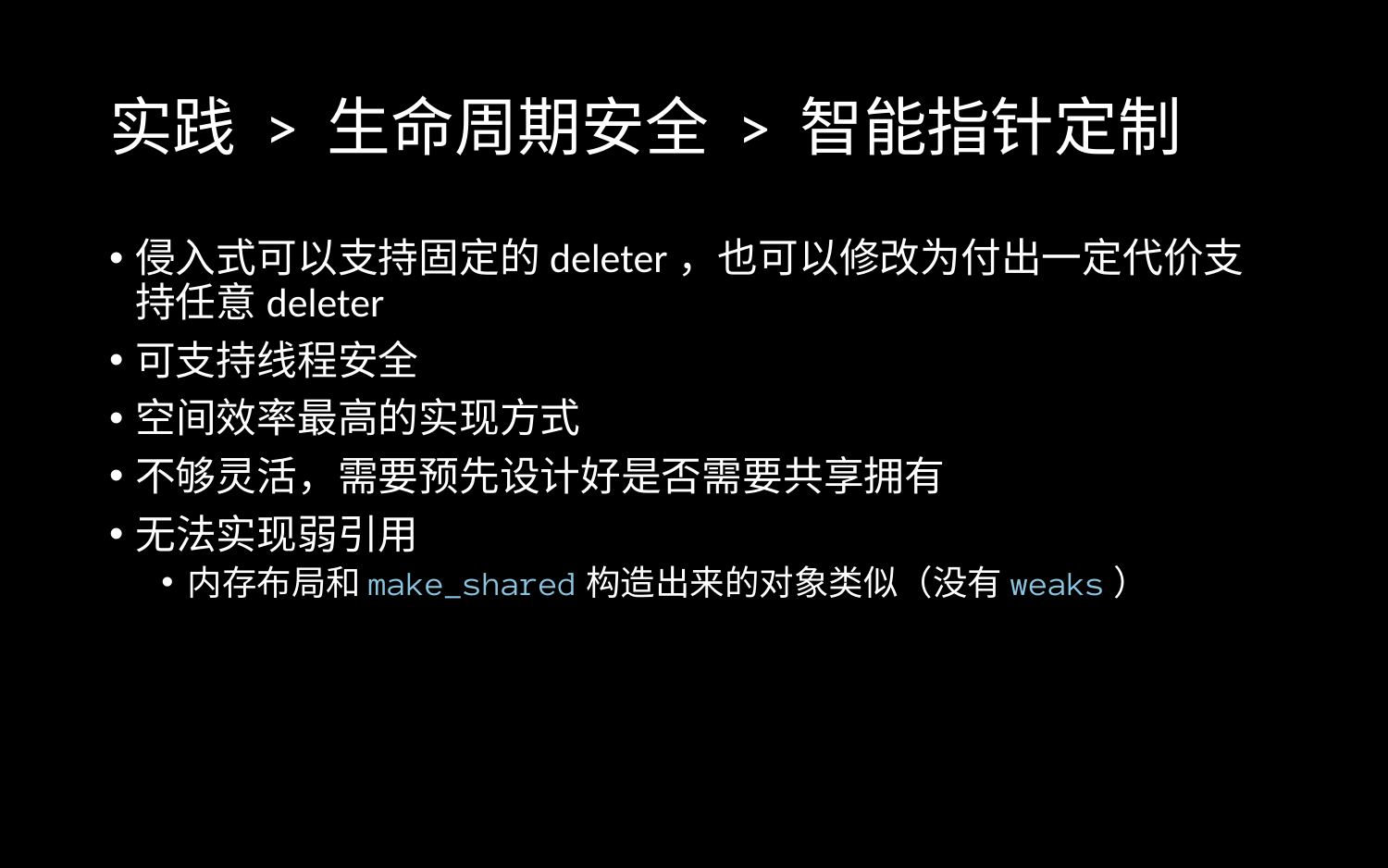

# 实践 > 生命周期安全 > 智能指针定制
侵入式可以支持固定的deleter，也可以修改为付出一定代价支持任意deleter
可支持线程安全
空间效率最高的实现方式
不够灵活，需要预先设计好是否需要共享拥有
无法实现弱引用
内存布局和make_shared构造出来的对象类似（没有weaks）